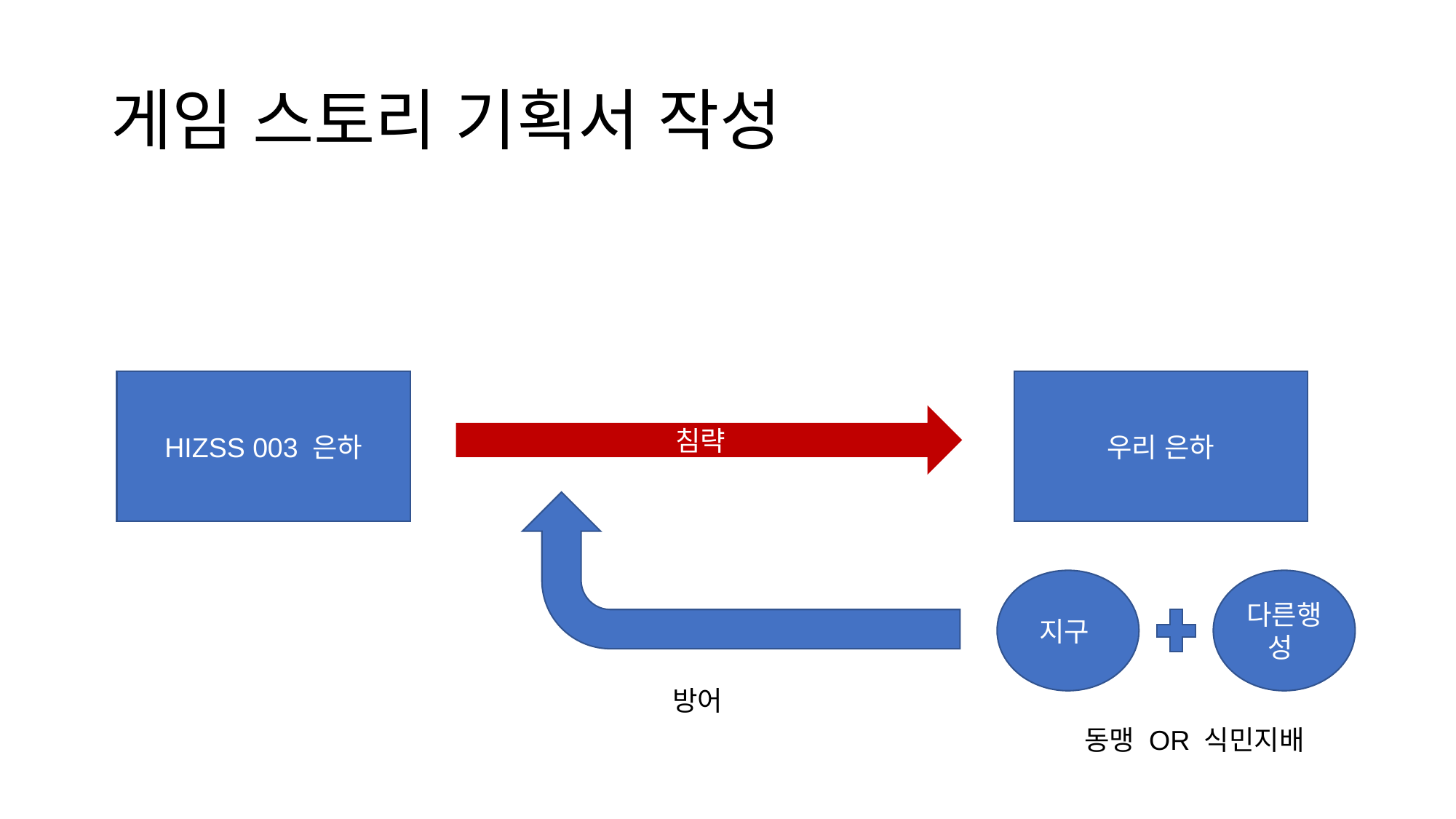

# 게임 스토리 기획서 작성

HIZSS 003 은하
우리 은하
침략
지구
다른행성

방어
동맹 OR 식민지배